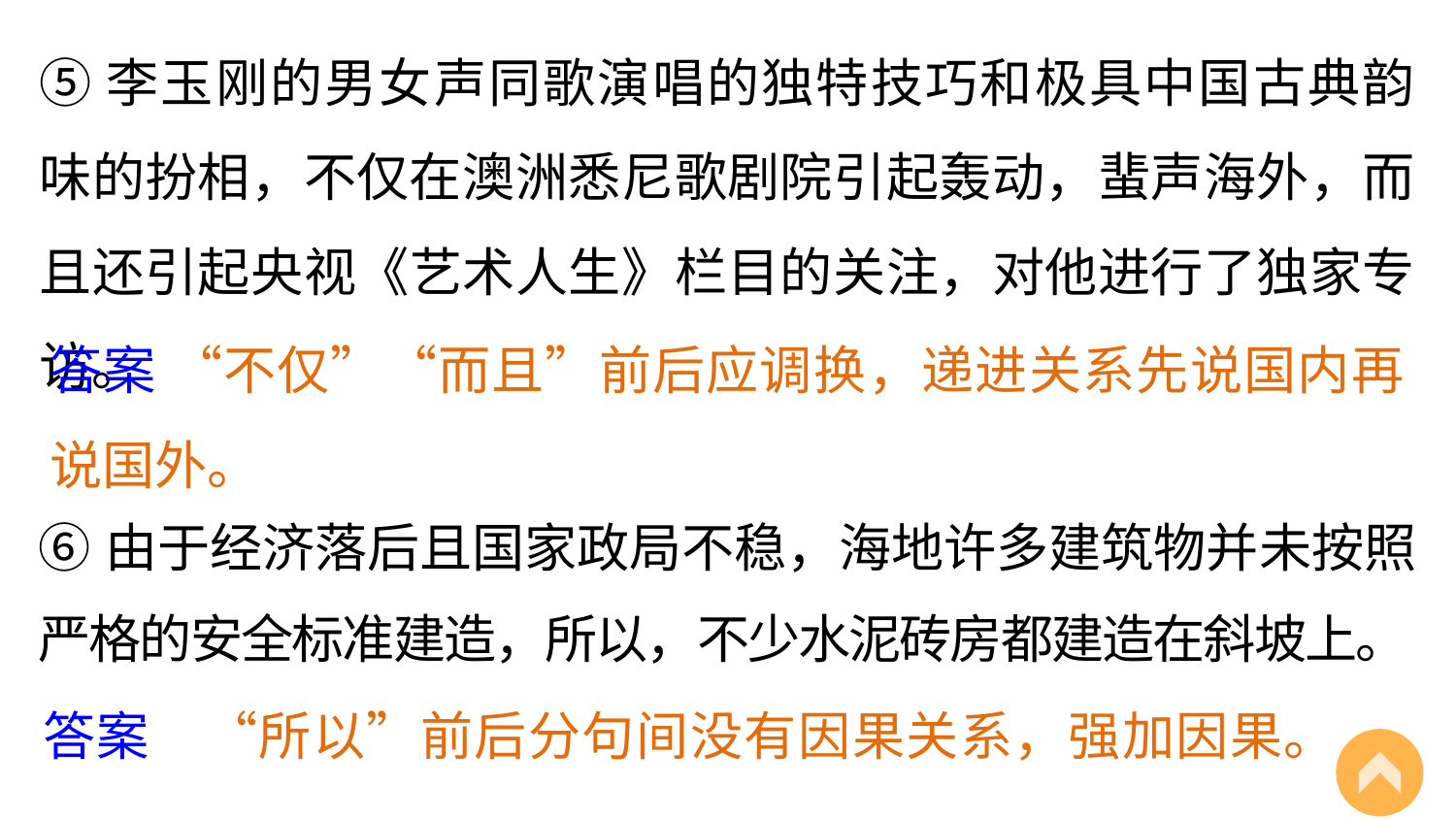

⑤李玉刚的男女声同歌演唱的独特技巧和极具中国古典韵味的扮相，不仅在澳洲悉尼歌剧院引起轰动，蜚声海外，而且还引起央视《艺术人生》栏目的关注，对他进行了独家专访。
答案 “不仅”“而且”前后应调换，递进关系先说国内再说国外。
⑥由于经济落后且国家政局不稳，海地许多建筑物并未按照严格的安全标准建造，所以，不少水泥砖房都建造在斜坡上。
答案　“所以”前后分句间没有因果关系，强加因果。